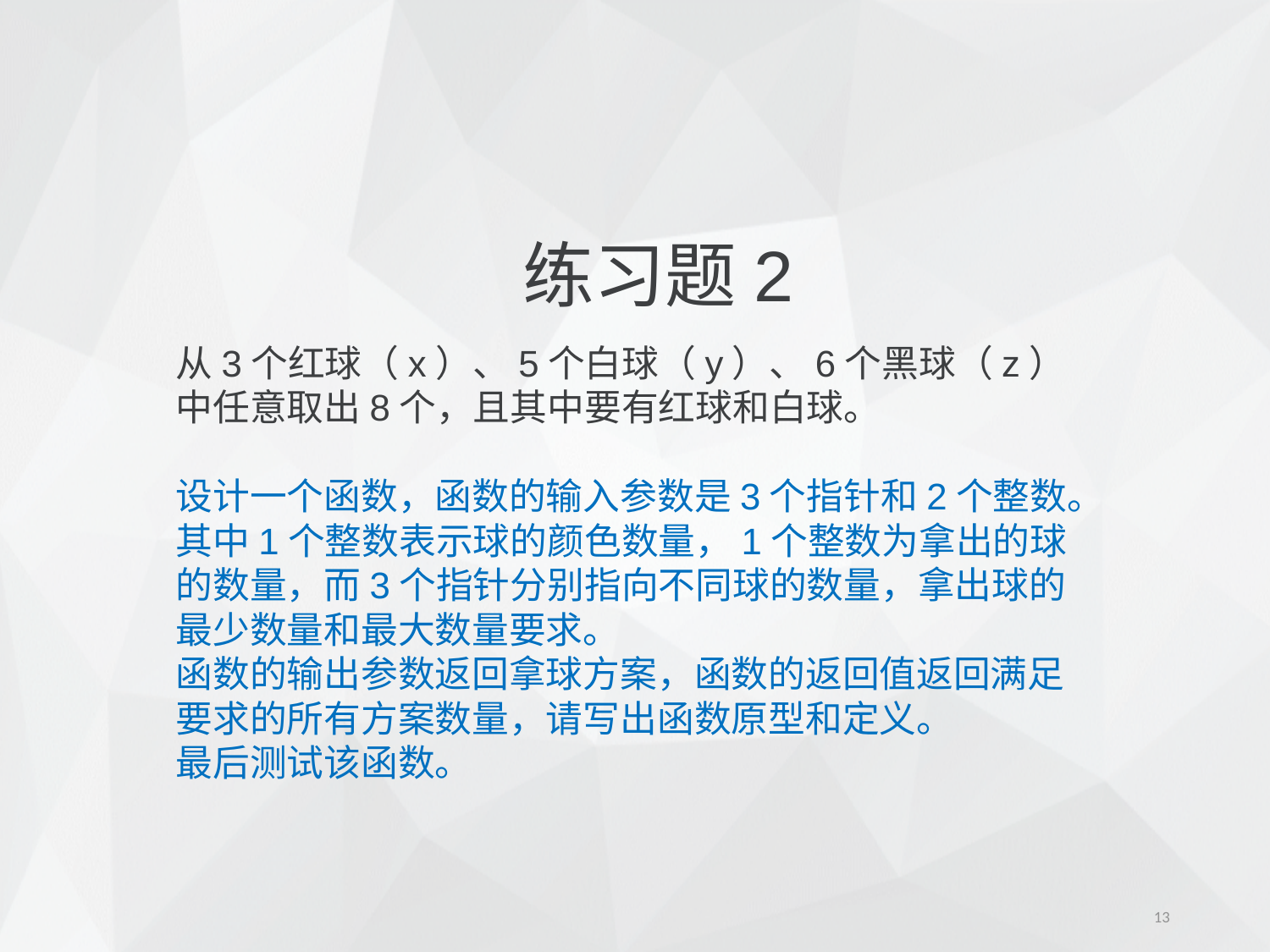

练习题2
从3个红球（x）、5个白球（y）、6个黑球（z）中任意取出8个，且其中要有红球和白球。

设计一个函数，函数的输入参数是3个指针和2个整数。其中1个整数表示球的颜色数量，1个整数为拿出的球的数量，而3个指针分别指向不同球的数量，拿出球的最少数量和最大数量要求。
函数的输出参数返回拿球方案，函数的返回值返回满足要求的所有方案数量，请写出函数原型和定义。
最后测试该函数。
13